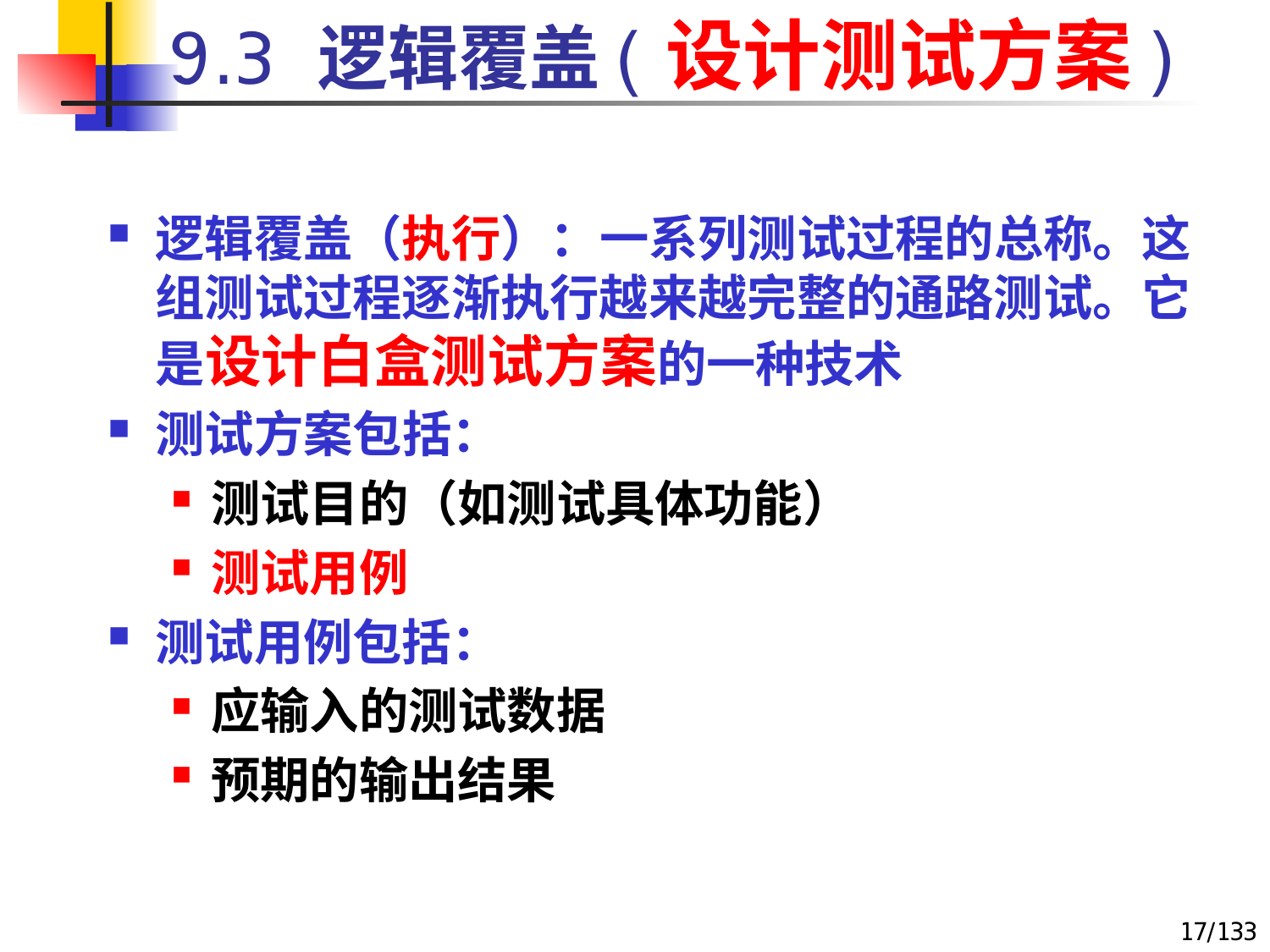

# 9.3 逻辑覆盖(设计测试方案)
逻辑覆盖（执行）：一系列测试过程的总称。这组测试过程逐渐执行越来越完整的通路测试。它是设计白盒测试方案的一种技术
测试方案包括：
测试目的（如测试具体功能）
测试用例
测试用例包括：
应输入的测试数据
预期的输出结果

17/133